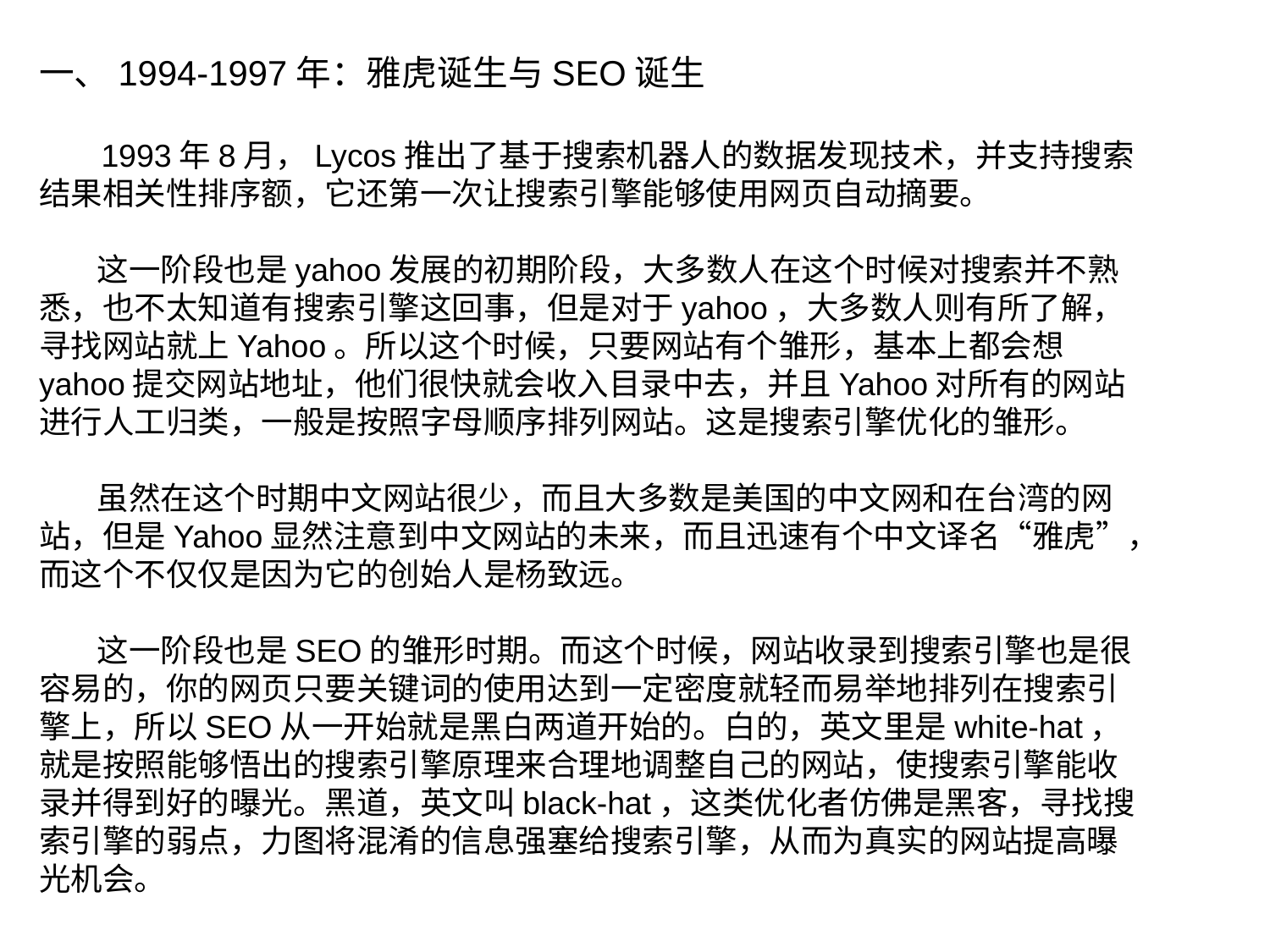

一、1994-1997年：雅虎诞生与SEO诞生

       1993年8月，Lycos推出了基于搜索机器人的数据发现技术，并支持搜索结果相关性排序额，它还第一次让搜索引擎能够使用网页自动摘要。

       这一阶段也是yahoo发展的初期阶段，大多数人在这个时候对搜索并不熟悉，也不太知道有搜索引擎这回事，但是对于yahoo，大多数人则有所了解，寻找网站就上Yahoo。所以这个时候，只要网站有个雏形，基本上都会想yahoo提交网站地址，他们很快就会收入目录中去，并且Yahoo对所有的网站进行人工归类，一般是按照字母顺序排列网站。这是搜索引擎优化的雏形。

       虽然在这个时期中文网站很少，而且大多数是美国的中文网和在台湾的网站，但是Yahoo显然注意到中文网站的未来，而且迅速有个中文译名“雅虎”，而这个不仅仅是因为它的创始人是杨致远。

       这一阶段也是SEO的雏形时期。而这个时候，网站收录到搜索引擎也是很容易的，你的网页只要关键词的使用达到一定密度就轻而易举地排列在搜索引擎上，所以SEO从一开始就是黑白两道开始的。白的，英文里是white-hat，就是按照能够悟出的搜索引擎原理来合理地调整自己的网站，使搜索引擎能收录并得到好的曝光。黑道，英文叫black-hat，这类优化者仿佛是黑客，寻找搜索引擎的弱点，力图将混淆的信息强塞给搜索引擎，从而为真实的网站提高曝光机会。
点击添加文本
点击添加文本
点击添加文本
点击添加文本